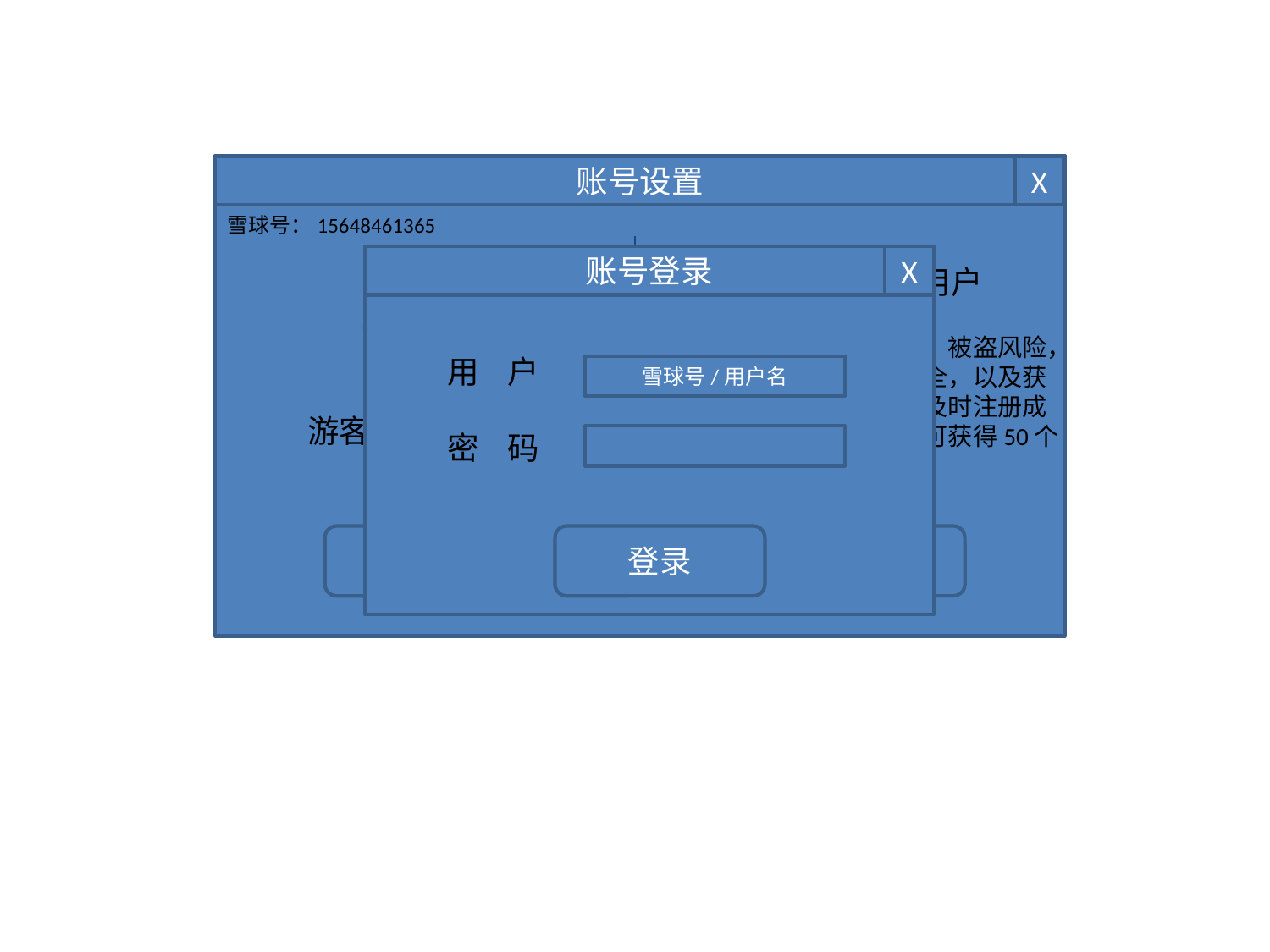

账号设置
X
雪球号：15648461365

账号登录
X
注册成为正式用户
头像
游客模式下的数据有丢失，被盗风险，为了保障你的虚拟财产安全，以及获得更完美的游戏体验，请及时注册成为正式用户。注册成功后可获得50个钻石。
用    户

密    码
雪球号/用户名
游客15648461365

切换账号
登录
注册账号